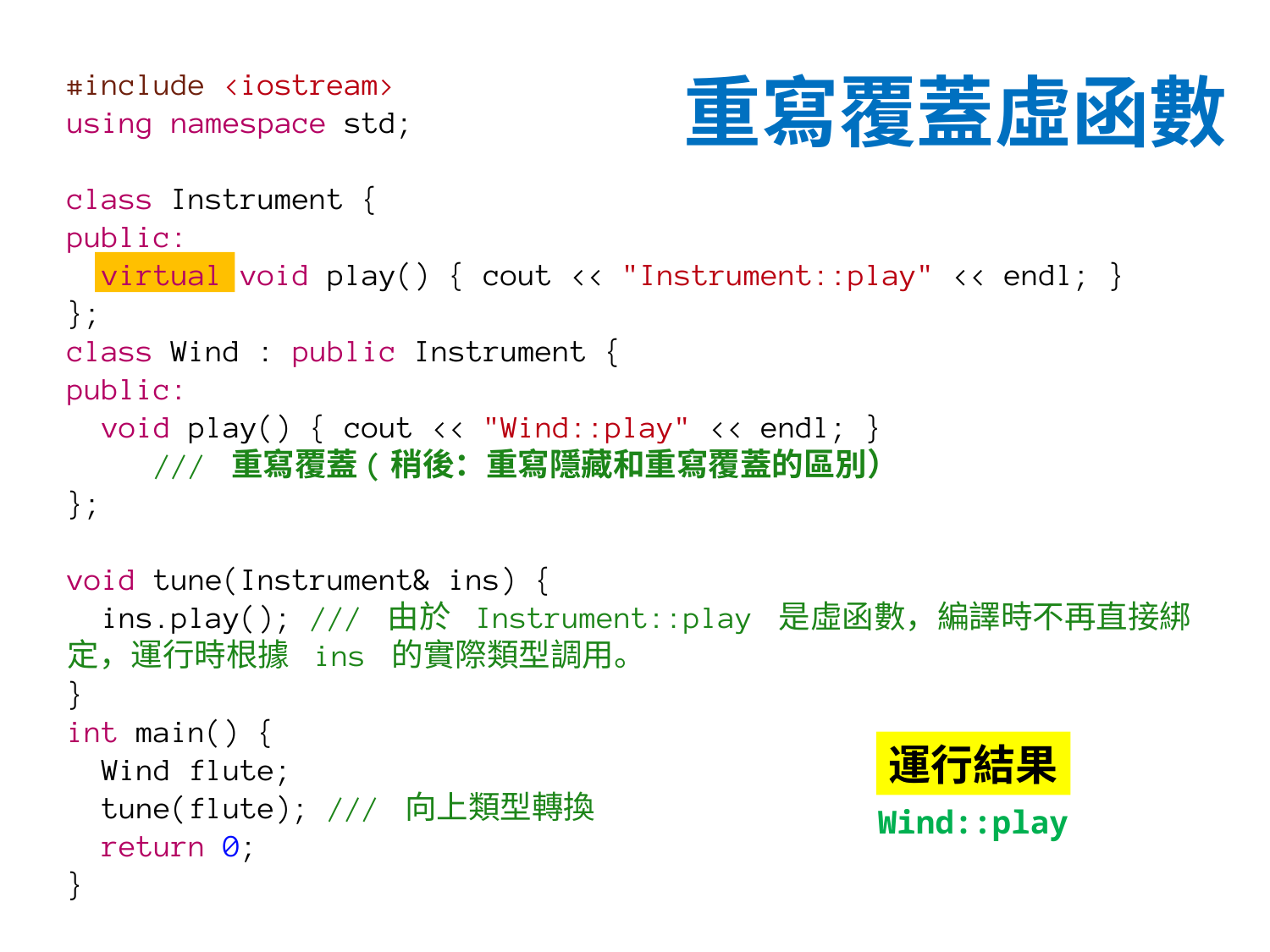

# 重寫覆蓋虛函數
#include <iostream>
using namespace std;

class Instrument {
public:
  virtual void play() { cout << "Instrument::play" << endl; }
};
class Wind : public Instrument {
public:
  void play() { cout << "Wind::play" << endl; }
     /// 重寫覆蓋(稍後：重寫隱藏和重寫覆蓋的區別）
};

void tune(Instrument& ins) {
  ins.play(); /// 由於 Instrument::play 是虛函數，編譯時不再直接綁定，運行時根據 ins 的實際類型調用。
}
int main() {
  Wind flute;
  tune(flute); /// 向上類型轉換
  return 0;
}

運行結果
Wind::play